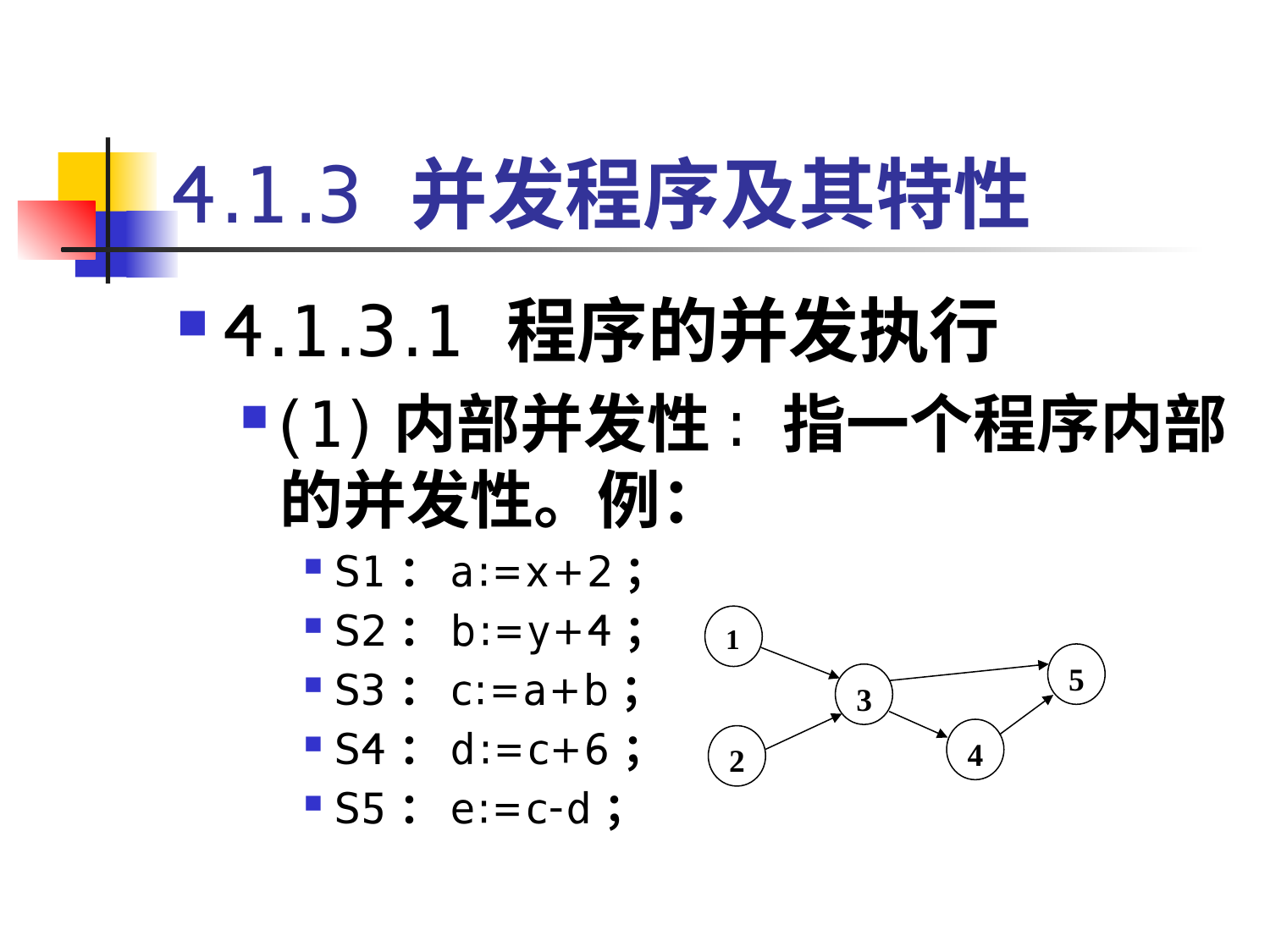

# 4.1.3 并发程序及其特性
4.1.3.1 程序的并发执行
(1)内部并发性: 指一个程序内部的并发性。例：
S1：a:=x+2；
S2：b:=y+4；
S3：c:=a+b；
S4：d:=c+6；
S5：e:=c-d；

1
5

3

4
2